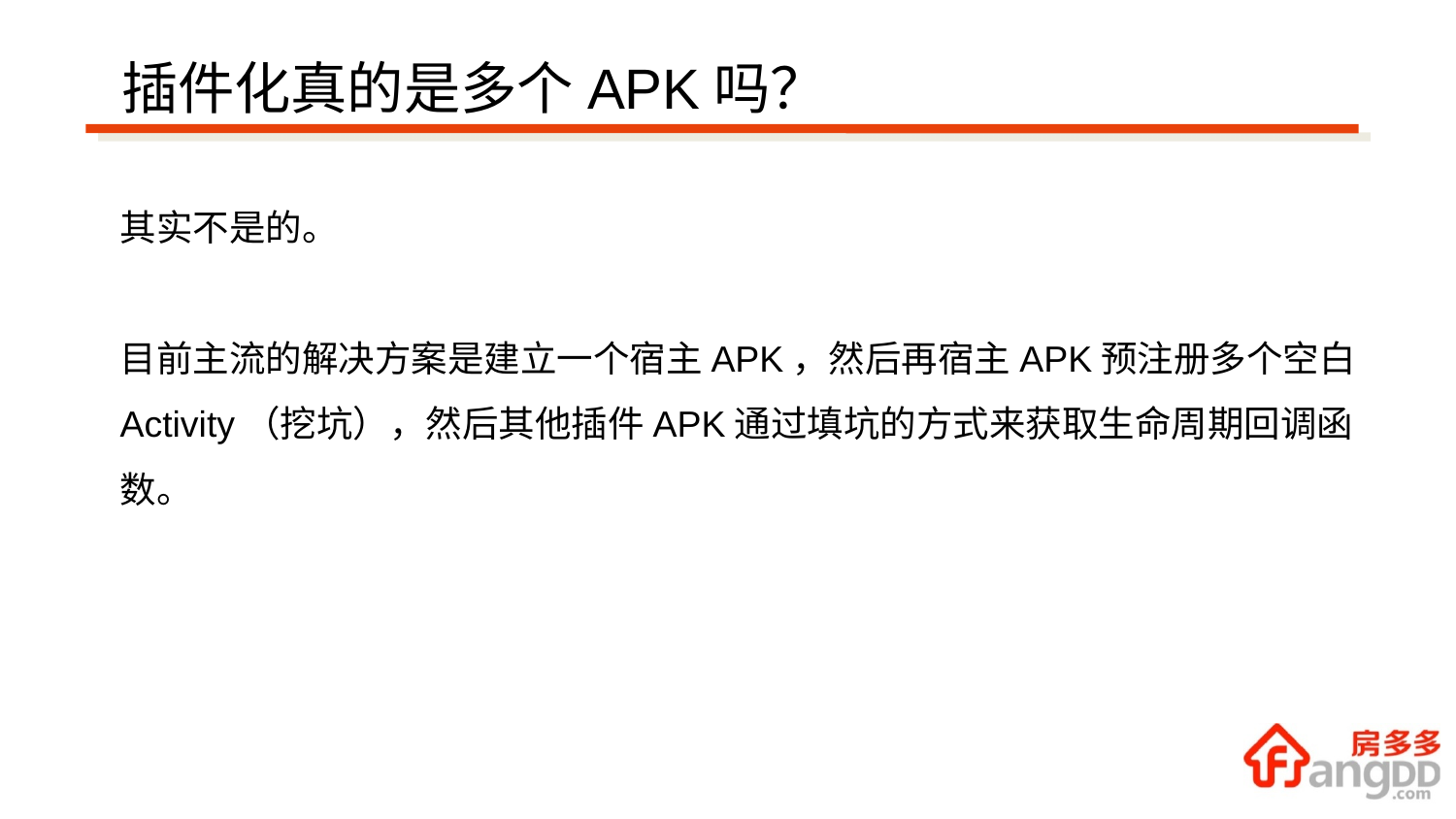

插件化真的是多个APK吗？

其实不是的。

目前主流的解决方案是建立一个宿主APK，然后再宿主APK预注册多个空白Activity（挖坑），然后其他插件APK通过填坑的方式来获取生命周期回调函数。